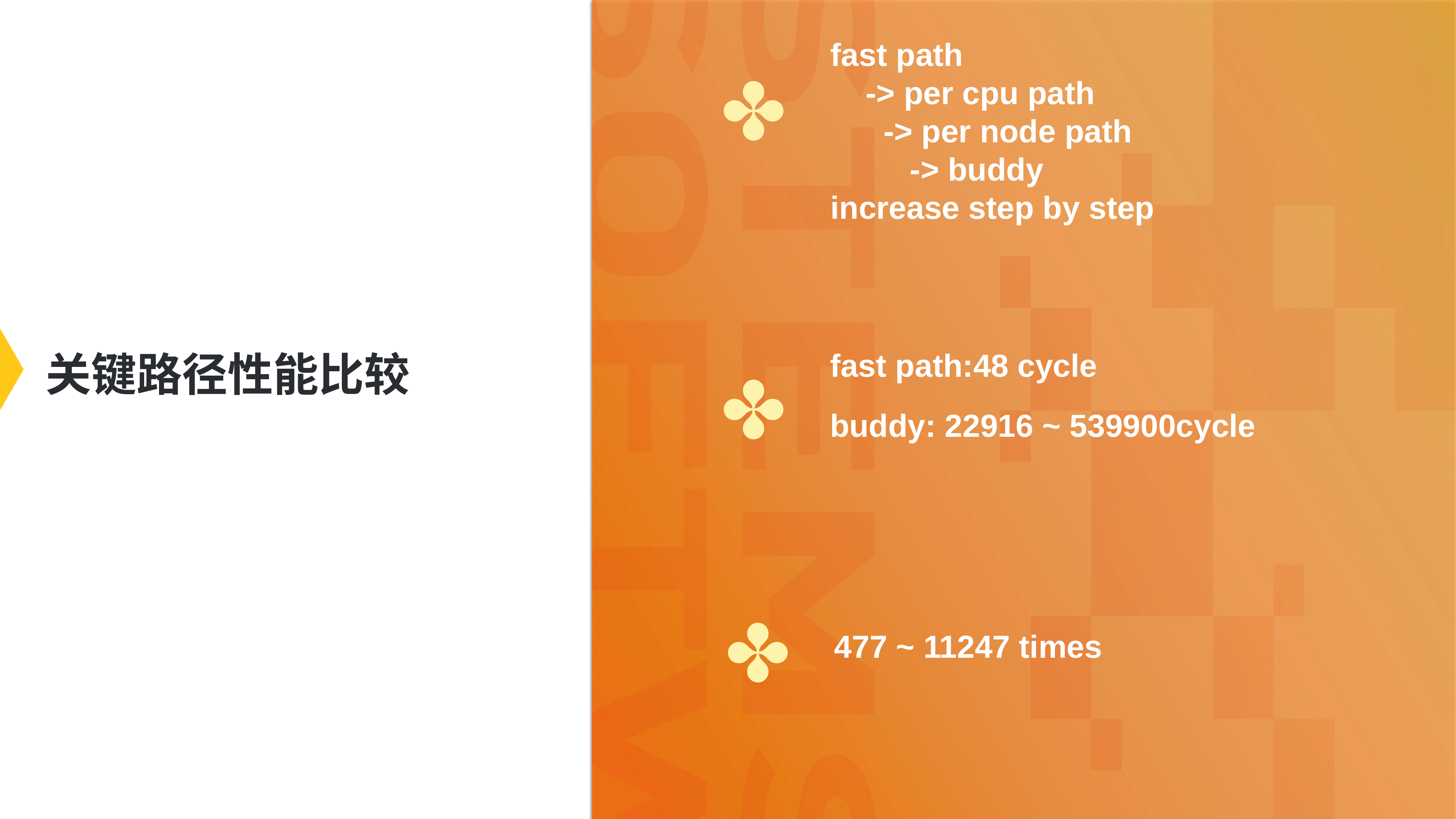

fast path
    -> per cpu path
      -> per node path
         -> buddy
increase step by step

关键路径性能比较
fast path:48 cycle

buddy: 22916 ~ 539900cycle

 477 ~ 11247 times